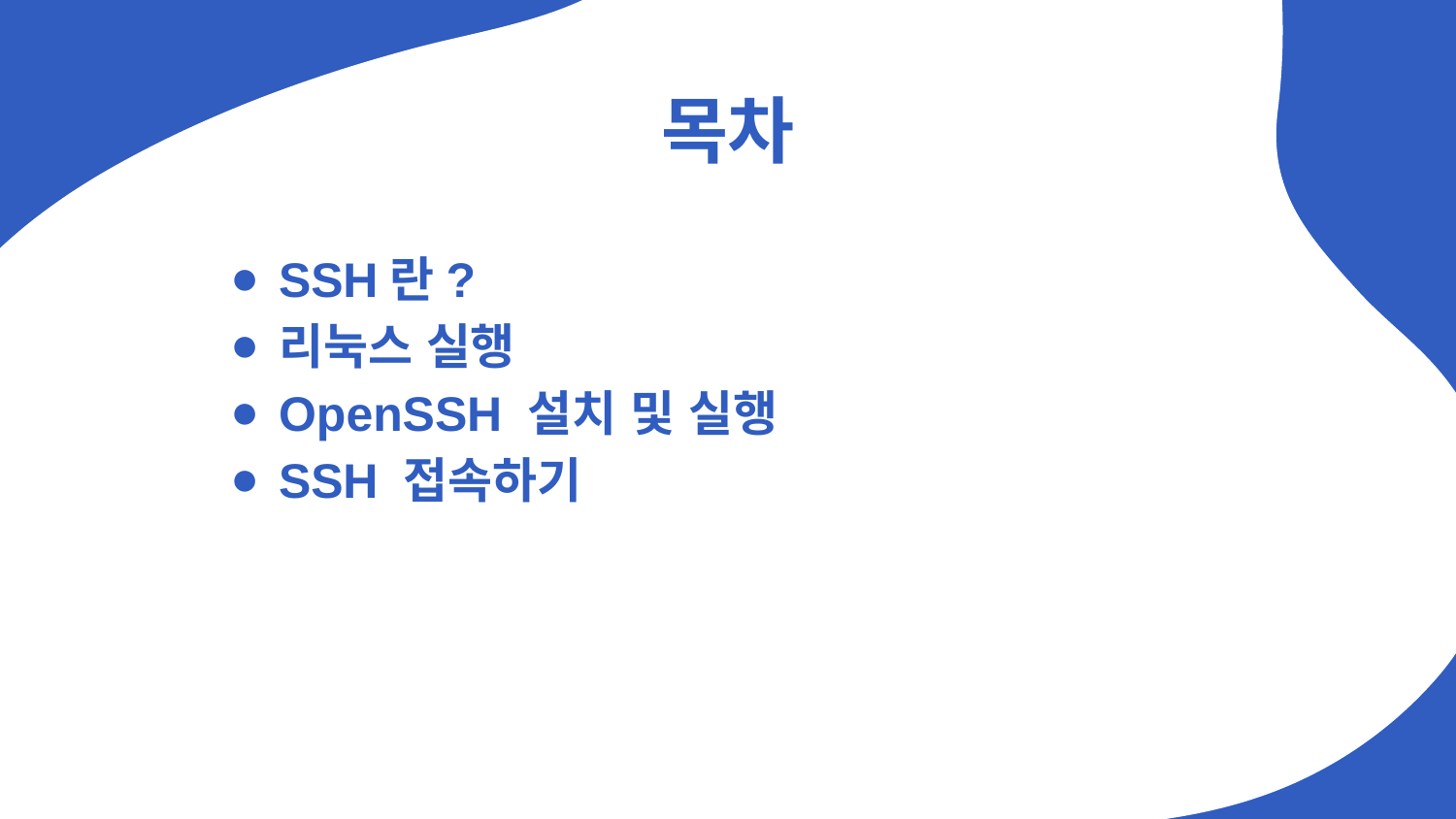

# 목차
SSH란?
리눅스 실행
OpenSSH 설치 및 실행
SSH 접속하기